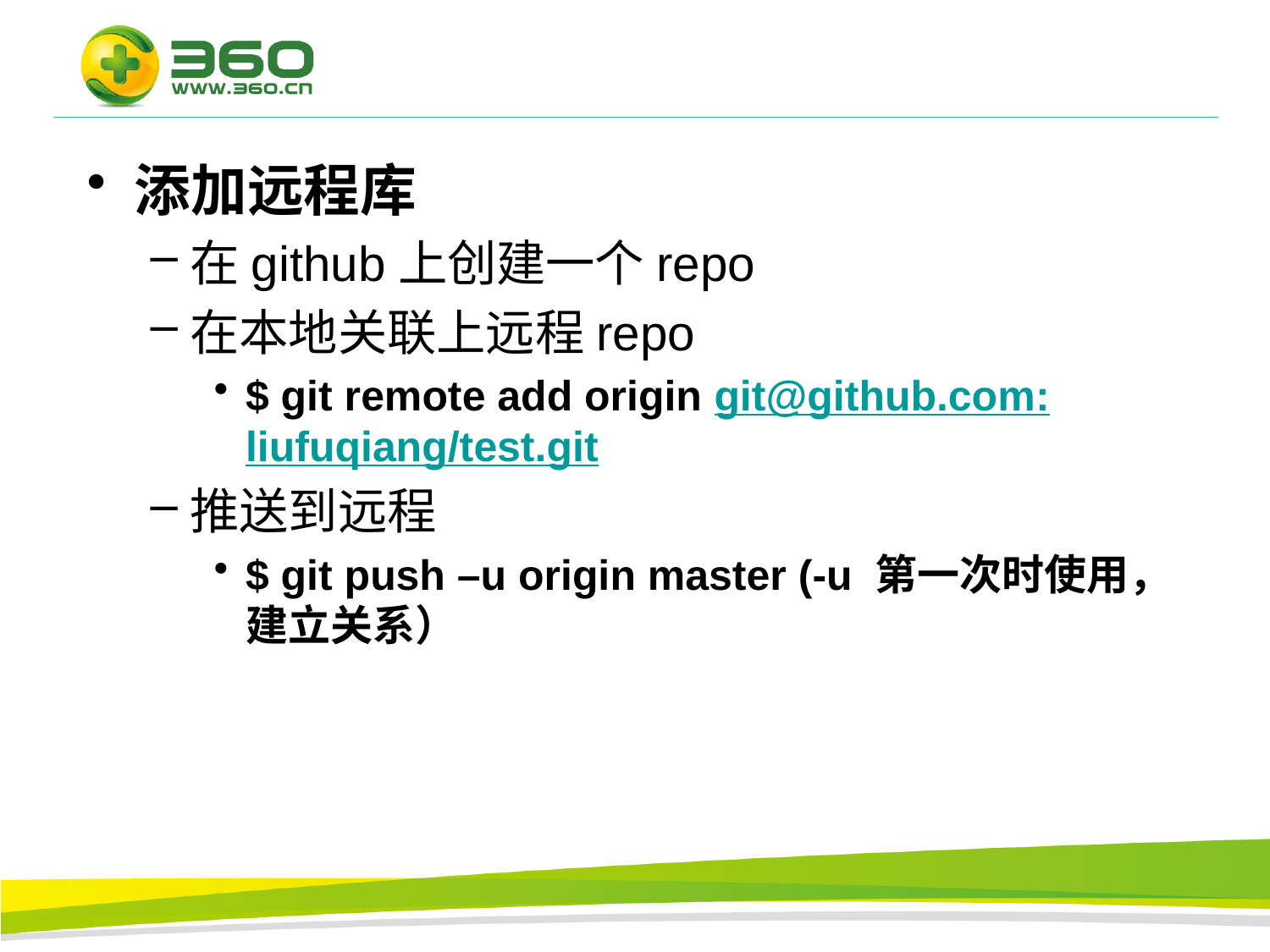

#
添加远程库
在github上创建一个repo
在本地关联上远程repo
$ git remote add origin git@github.com:liufuqiang/test.git
推送到远程
$ git push –u origin master (-u 第一次时使用，建立关系）